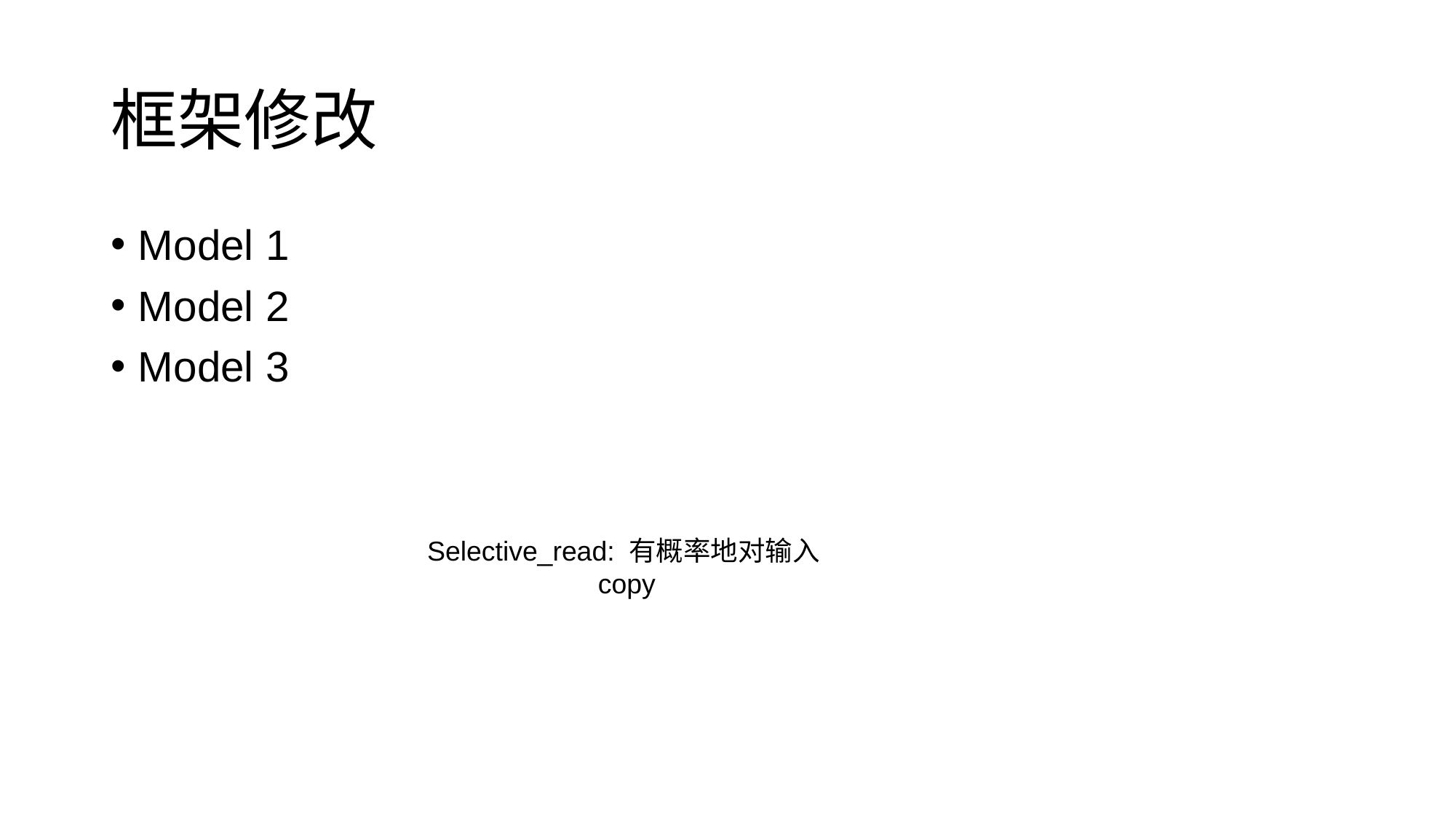

# 框架修改
Model 1
Model 2
Model 3
Selective_read: 有概率地对输入copy